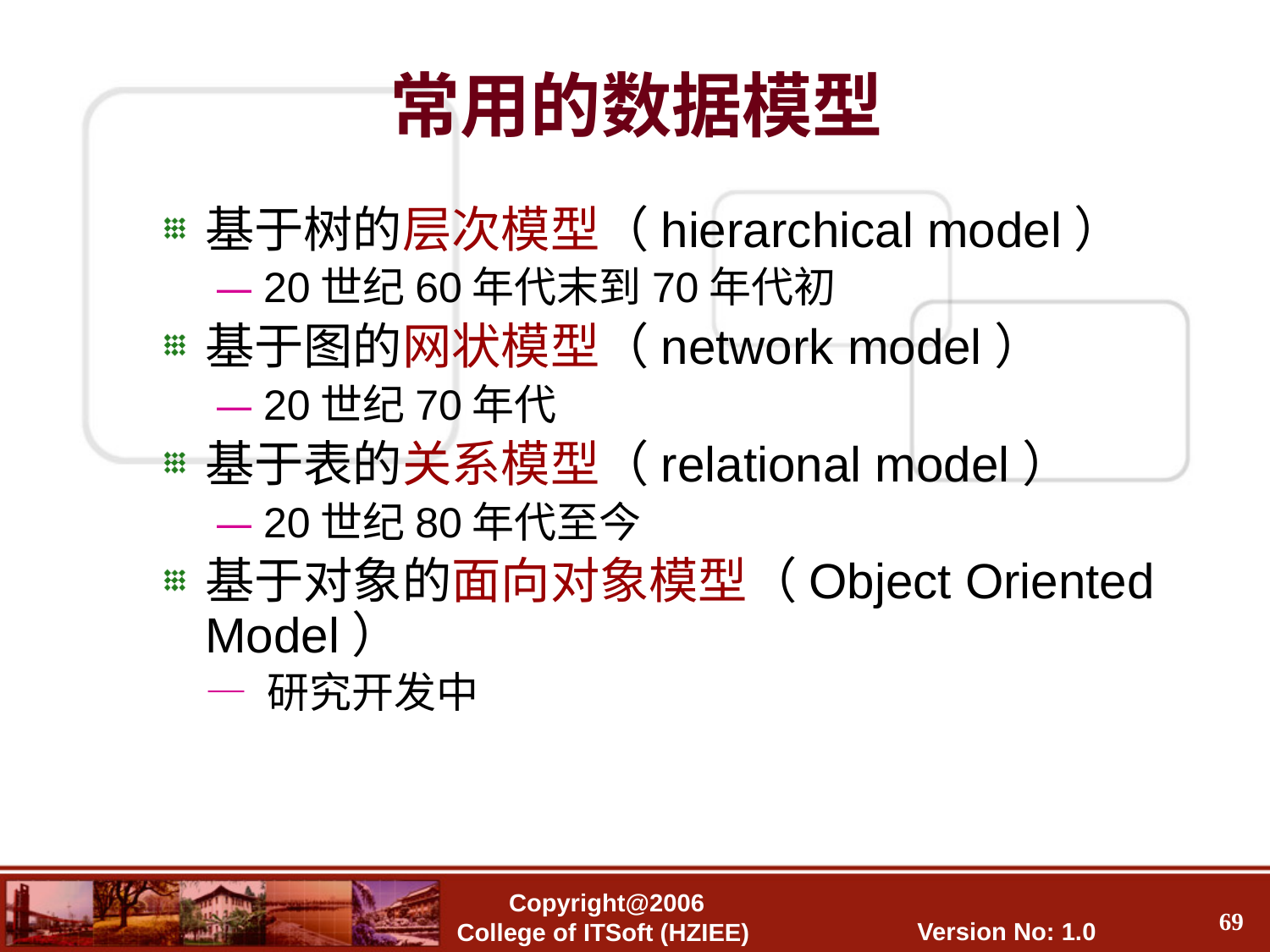

常用的数据模型
基于树的层次模型（hierarchical model）
     — 20世纪60年代末到70年代初
基于图的网状模型（network model）
     — 20世纪70年代
基于表的关系模型（relational model）
     — 20世纪80年代至今
基于对象的面向对象模型（Object Oriented Model）
     — 研究开发中